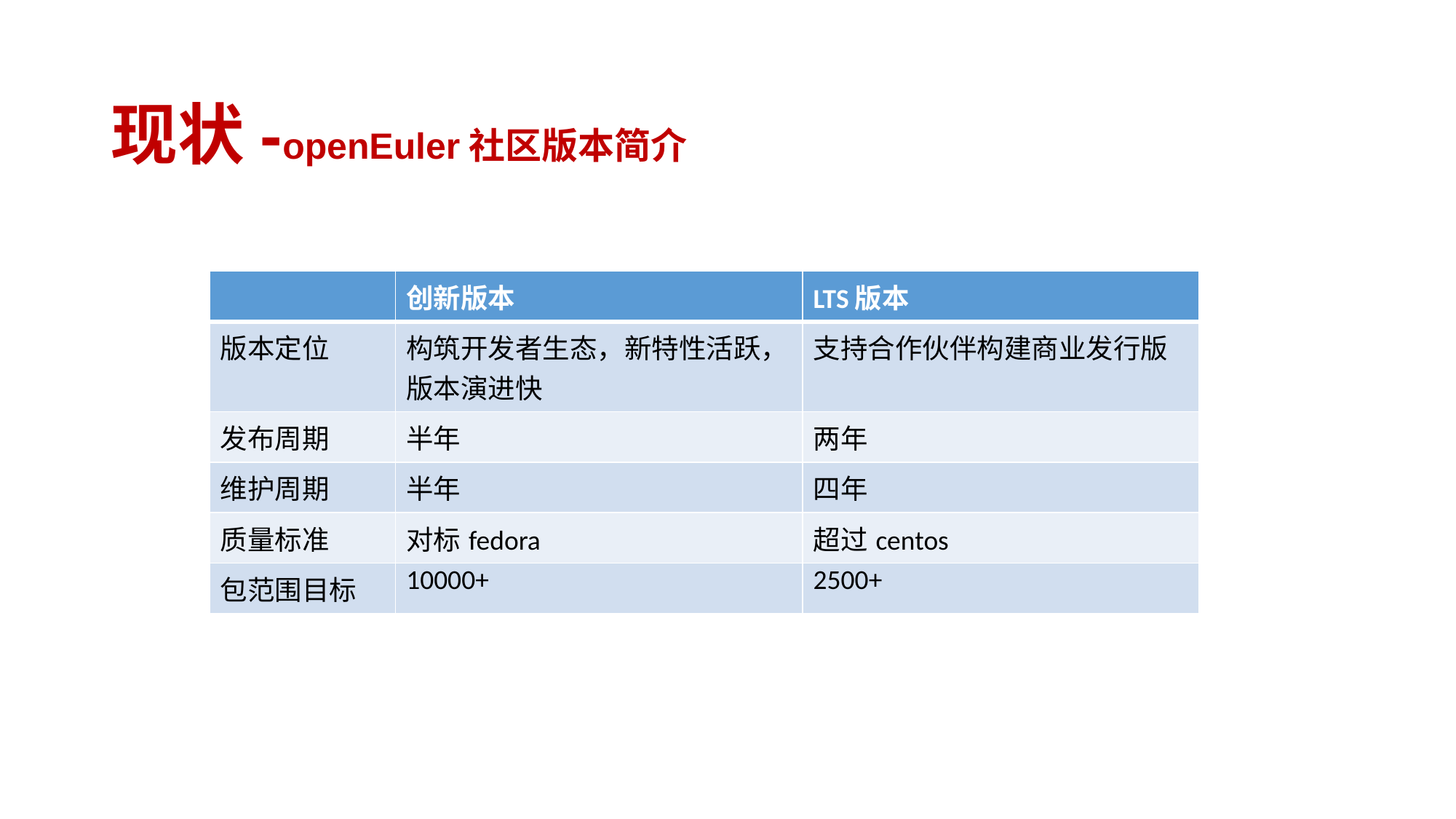

# 现状-openEuler社区版本简介
|  | 创新版本 | LTS版本 |
| --- | --- | --- |
| 版本定位 | 构筑开发者生态，新特性活跃，版本演进快 | 支持合作伙伴构建商业发行版 |
| 发布周期 | 半年 | 两年 |
| 维护周期 | 半年 | 四年 |
| 质量标准 | 对标fedora | 超过centos |
| 包范围目标 | 10000+ | 2500+ |